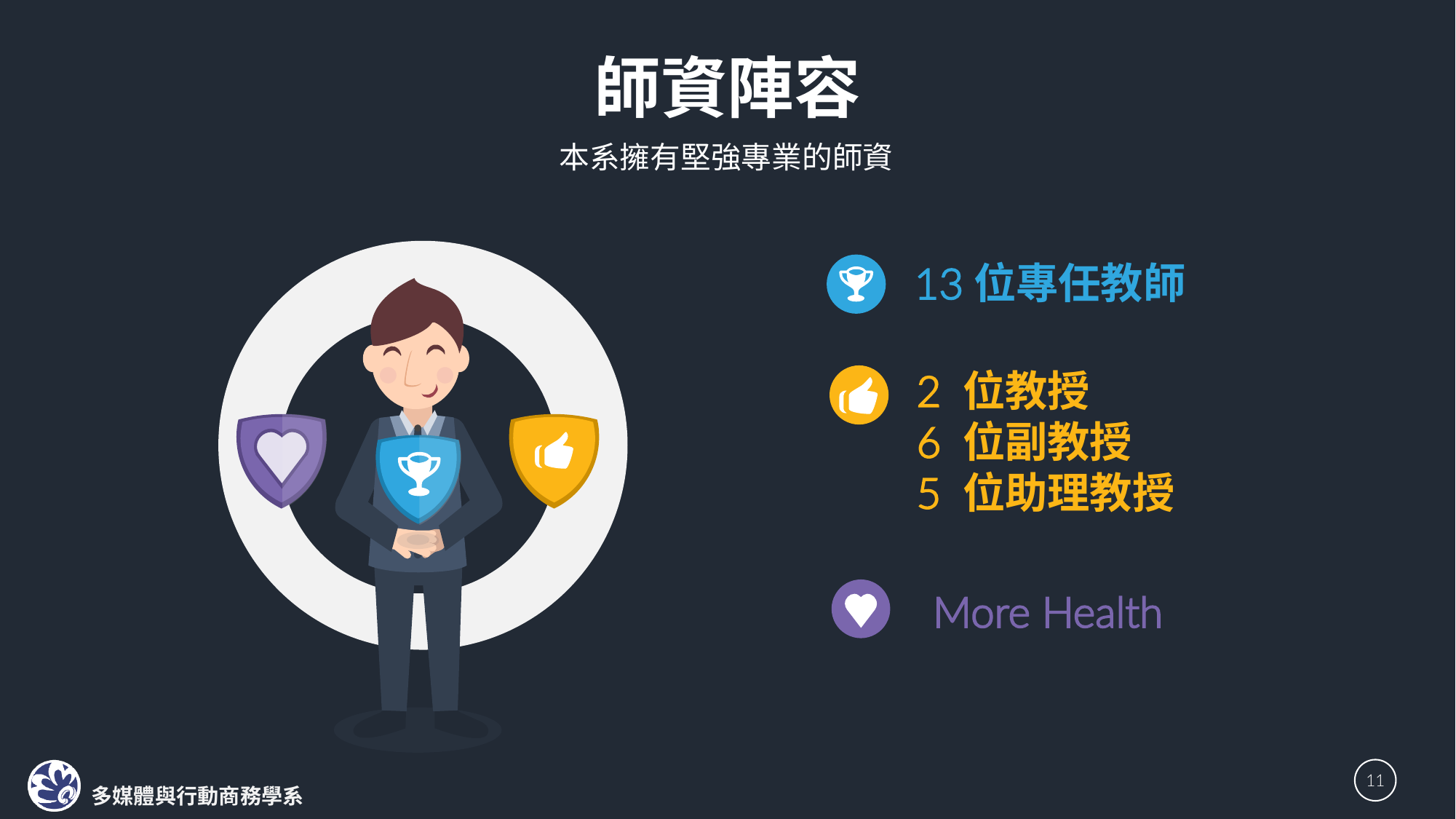

師資陣容
本系擁有堅強專業的師資

13位專任教師

2 位教授
6 位副教授
5 位助理教授

More Health